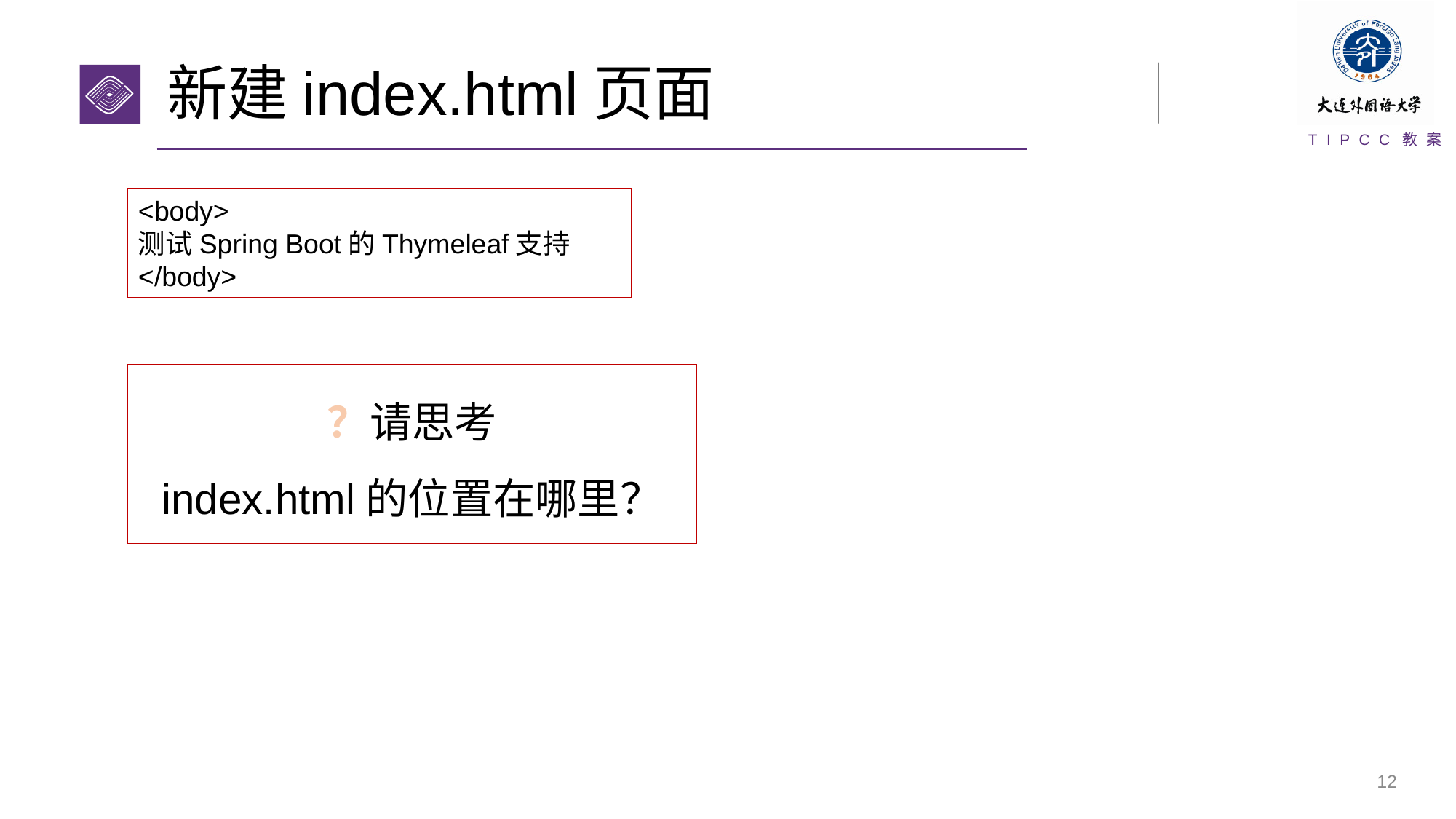

# 新建index.html页面
<body>
测试Spring Boot的Thymeleaf支持
</body>
？请思考
index.html的位置在哪里？
12